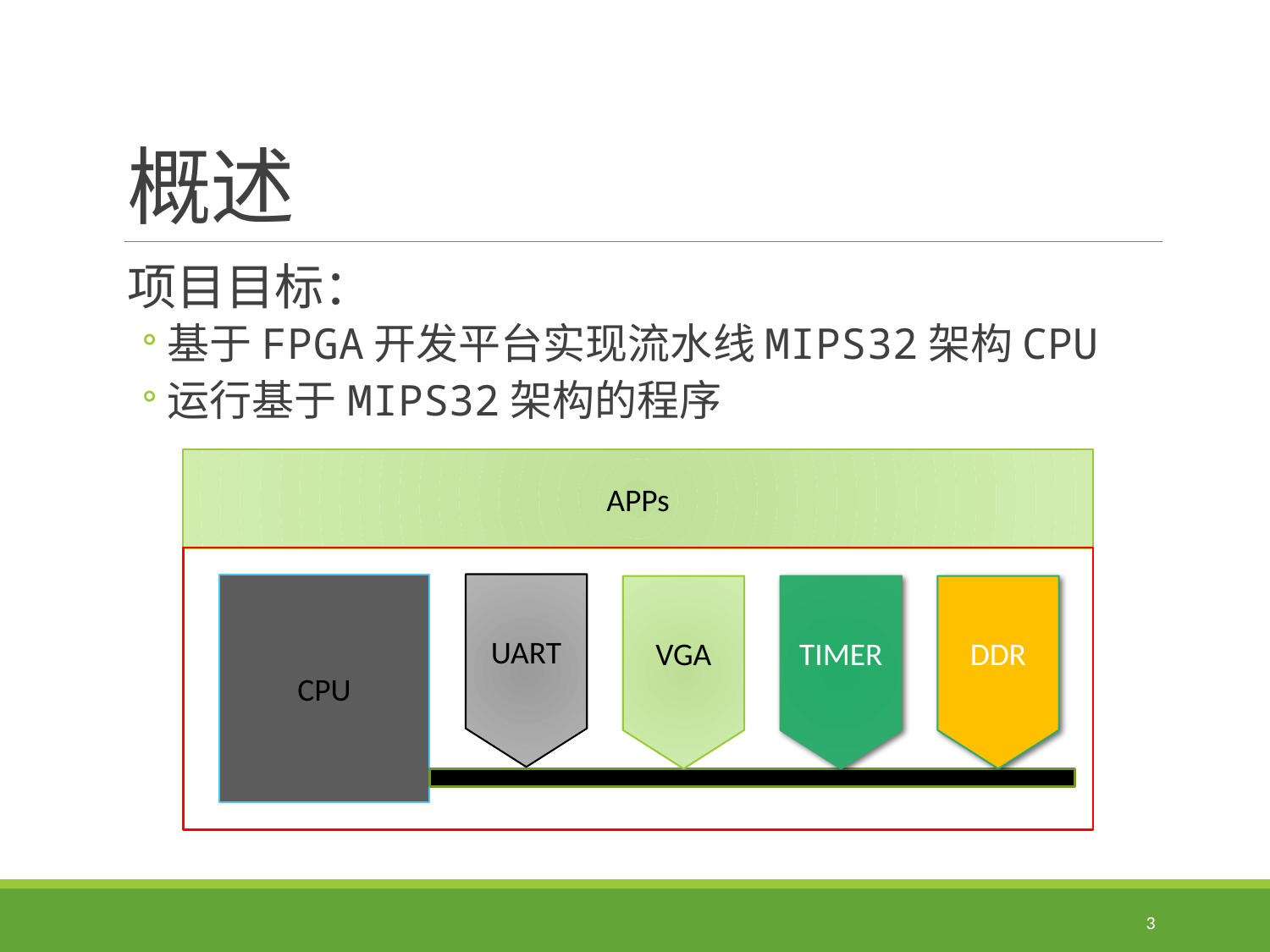

# 概述
项目目标：
基于FPGA开发平台实现流水线MIPS32架构CPU
运行基于MIPS32架构的程序
APPs

UART
CPU
VGA
TIMER
DDR

3